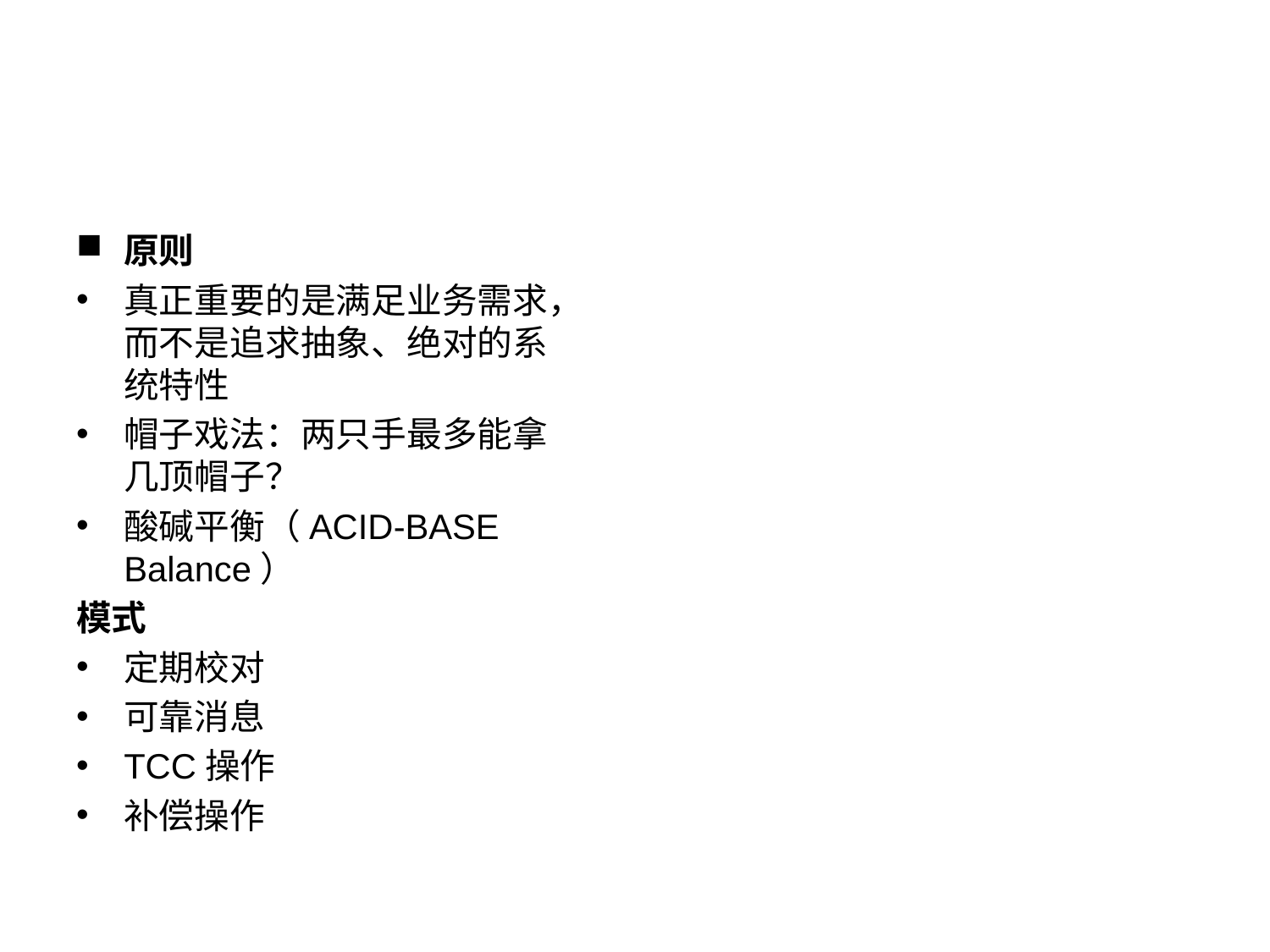

#
原则
真正重要的是满足业务需求，而不是追求抽象、绝对的系统特性
帽子戏法：两只手最多能拿几顶帽子？
酸碱平衡（ACID-BASE Balance）
模式
定期校对
可靠消息
TCC操作
补偿操作